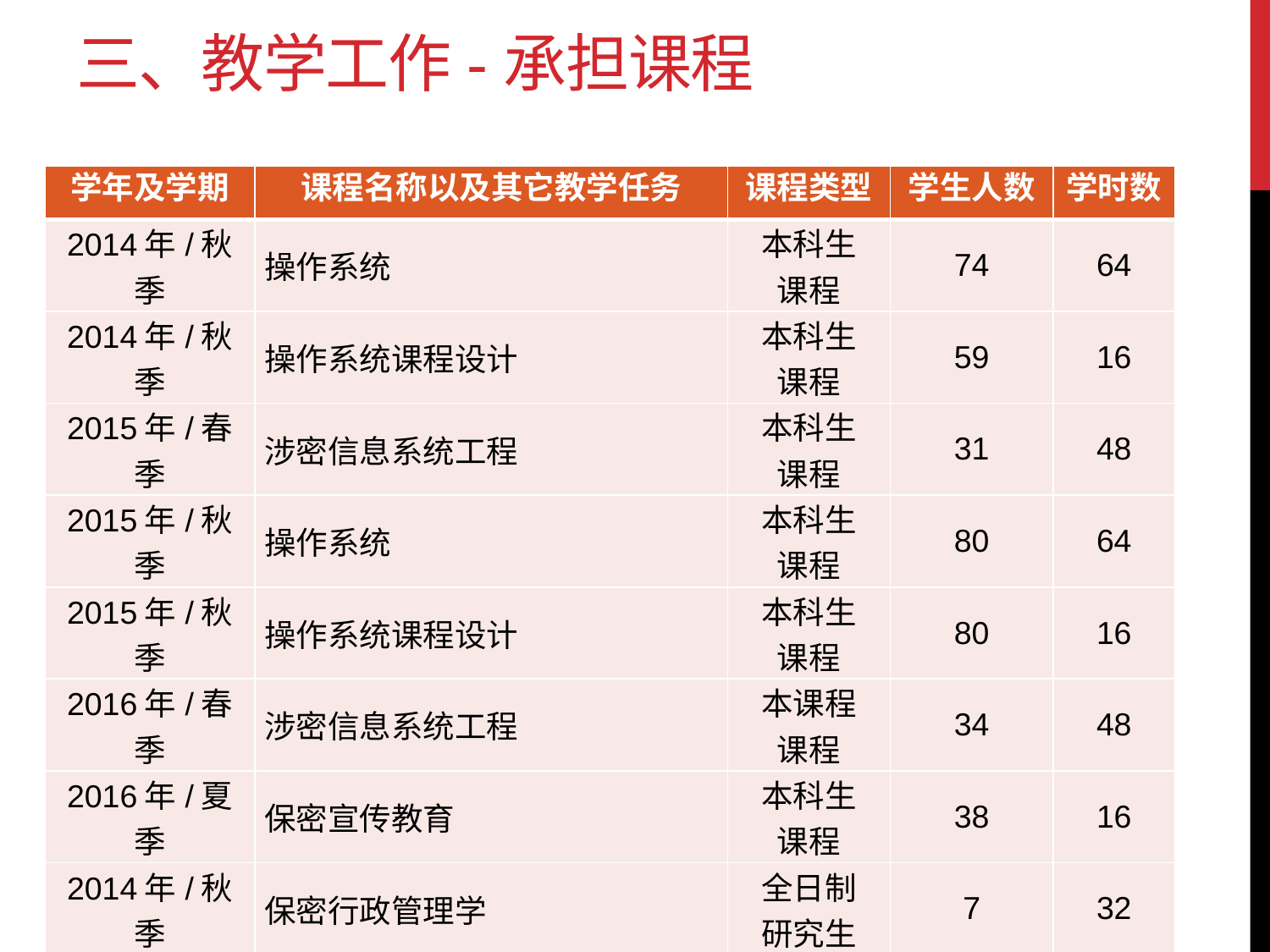

# 三、教学工作-承担课程
| 学年及学期 | 课程名称以及其它教学任务 | 课程类型 | 学生人数 | 学时数 |
| --- | --- | --- | --- | --- |
| 2014年/秋季 | 操作系统 | 本科生 课程 | 74 | 64 |
| 2014年/秋季 | 操作系统课程设计 | 本科生 课程 | 59 | 16 |
| 2015年/春季 | 涉密信息系统工程 | 本科生 课程 | 31 | 48 |
| 2015年/秋季 | 操作系统 | 本科生 课程 | 80 | 64 |
| 2015年/秋季 | 操作系统课程设计 | 本科生 课程 | 80 | 16 |
| 2016年/春季 | 涉密信息系统工程 | 本课程 课程 | 34 | 48 |
| 2016年/夏季 | 保密宣传教育 | 本科生 课程 | 38 | 16 |
| 2014年/秋季 | 保密行政管理学 | 全日制 研究生 | 7 | 32 |
| 2015年/秋季 | 保密行政管理学 | 全日制 研究生 | 21 | 32 |